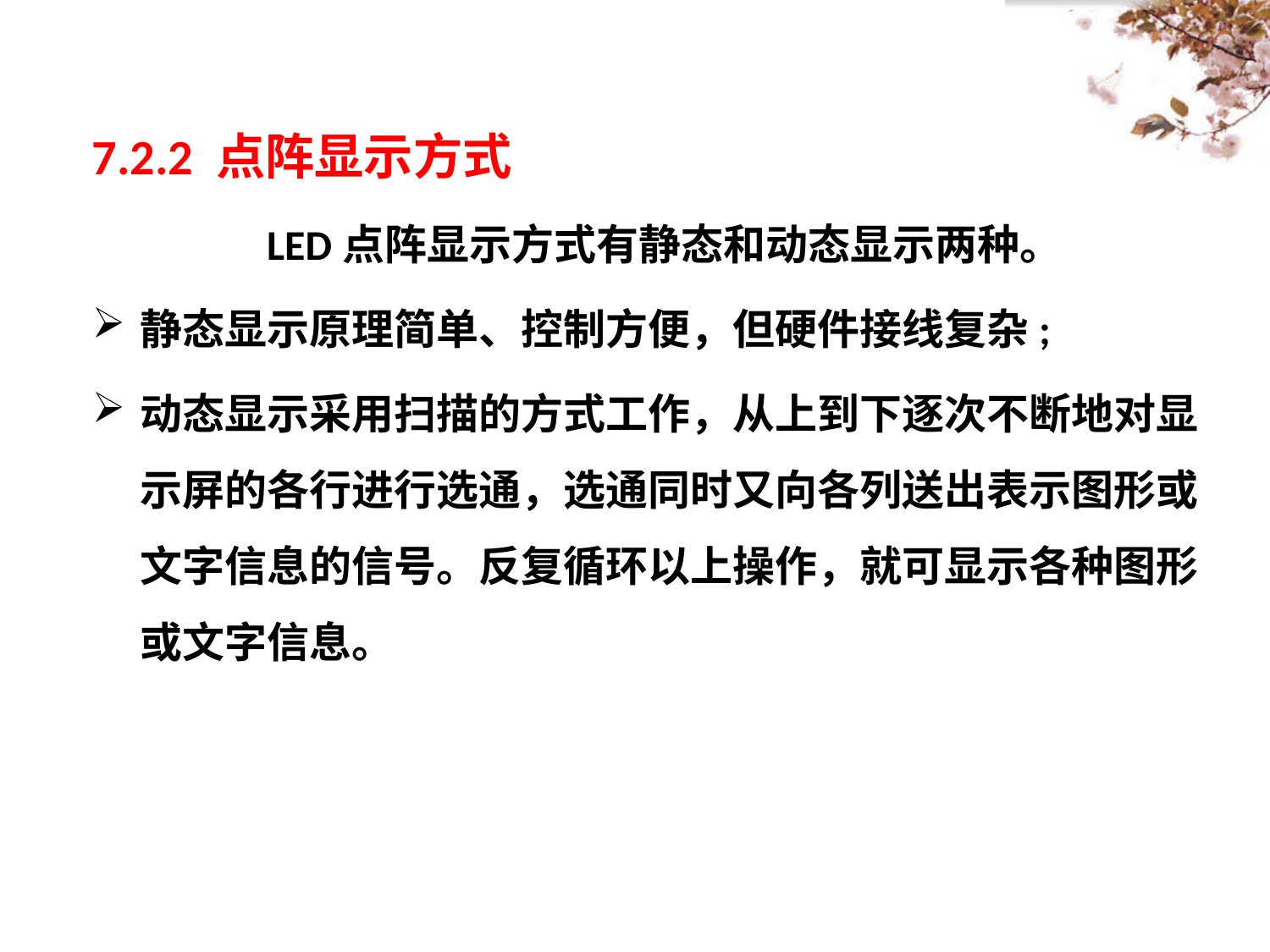

7.2.2 点阵显示方式
		LED点阵显示方式有静态和动态显示两种。
静态显示原理简单、控制方便，但硬件接线复杂;
动态显示采用扫描的方式工作，从上到下逐次不断地对显示屏的各行进行选通，选通同时又向各列送出表示图形或文字信息的信号。反复循环以上操作，就可显示各种图形或文字信息。